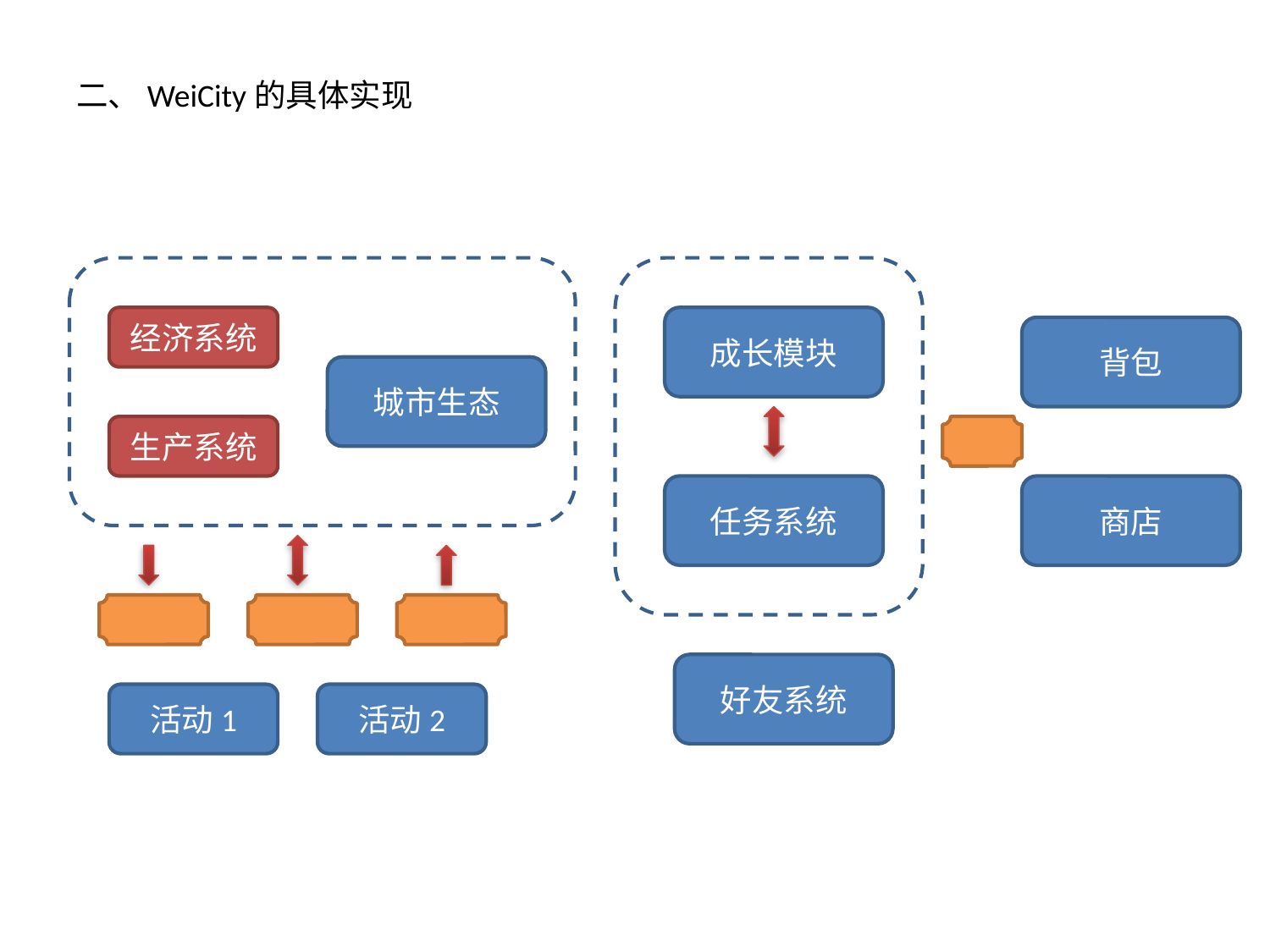

二、WeiCity的具体实现

经济系统
成长模块
背包
城市生态

生产系统

任务系统
商店

好友系统
活动1
活动2